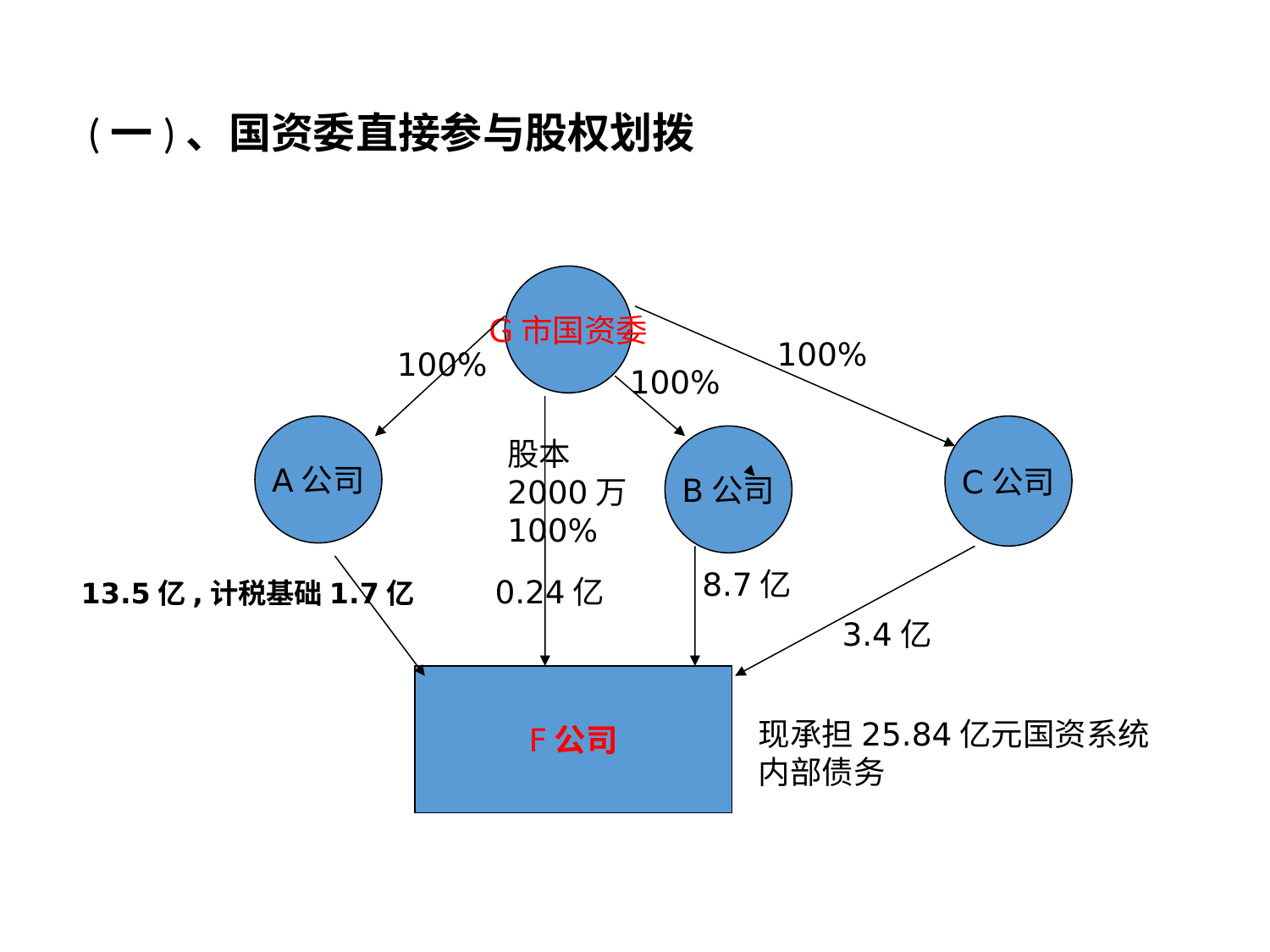

# (一)、国资委直接参与股权划拨

G市国资委

100%
100%
100%

A公司
C公司
B公司
股本2000万100%

8.7亿
0.24亿
13.5亿,计税基础1.7亿
3.4亿
F公司
现承担25.84亿元国资系统
内部债务